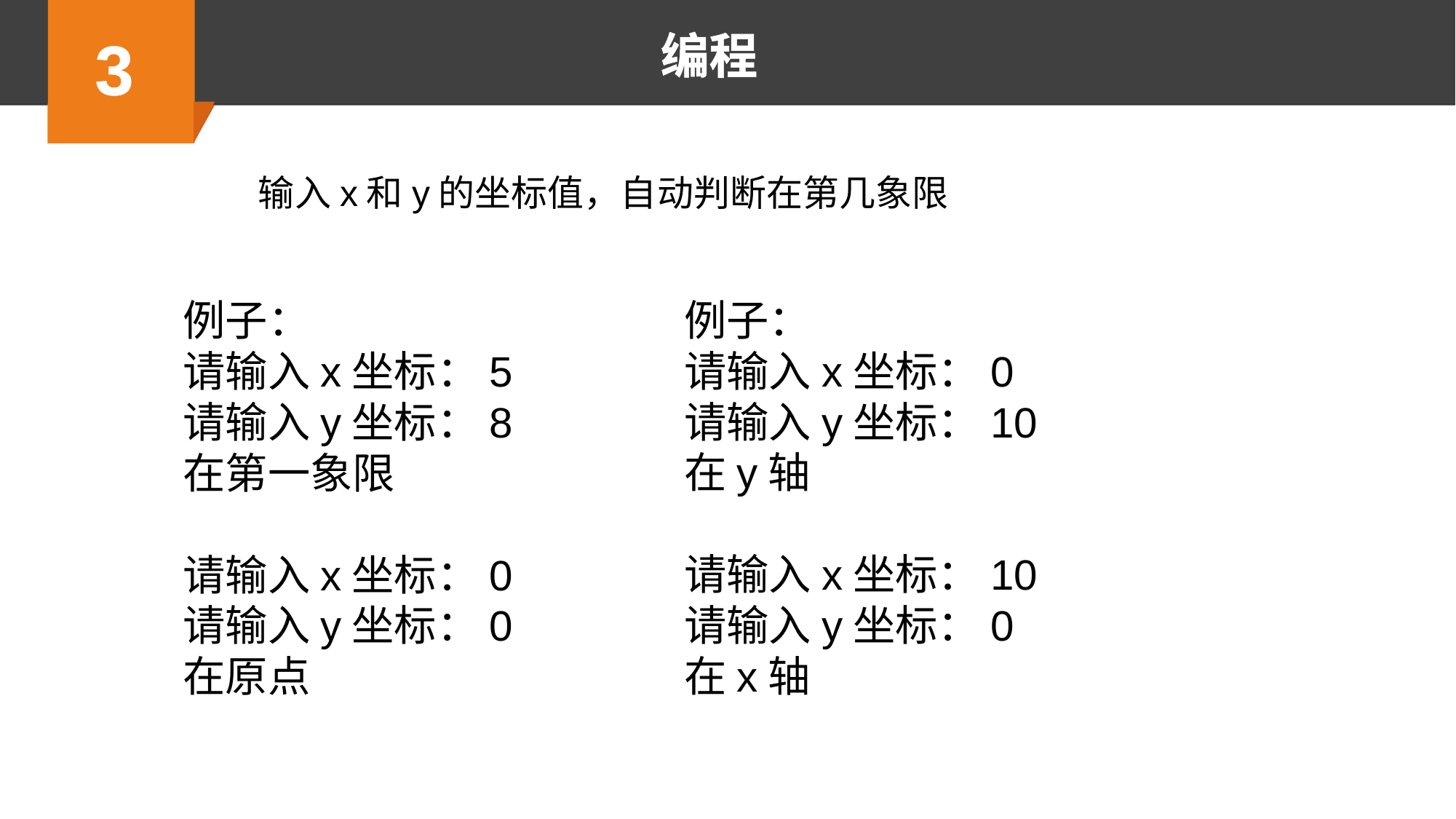

3
编程
输入x和y的坐标值，自动判断在第几象限
例子：
请输入x坐标：5
请输入y坐标：8
在第一象限

请输入x坐标：0
请输入y坐标：0
在原点

例子：
请输入x坐标：0
请输入y坐标：10
在y轴

请输入x坐标：10
请输入y坐标：0
在x轴